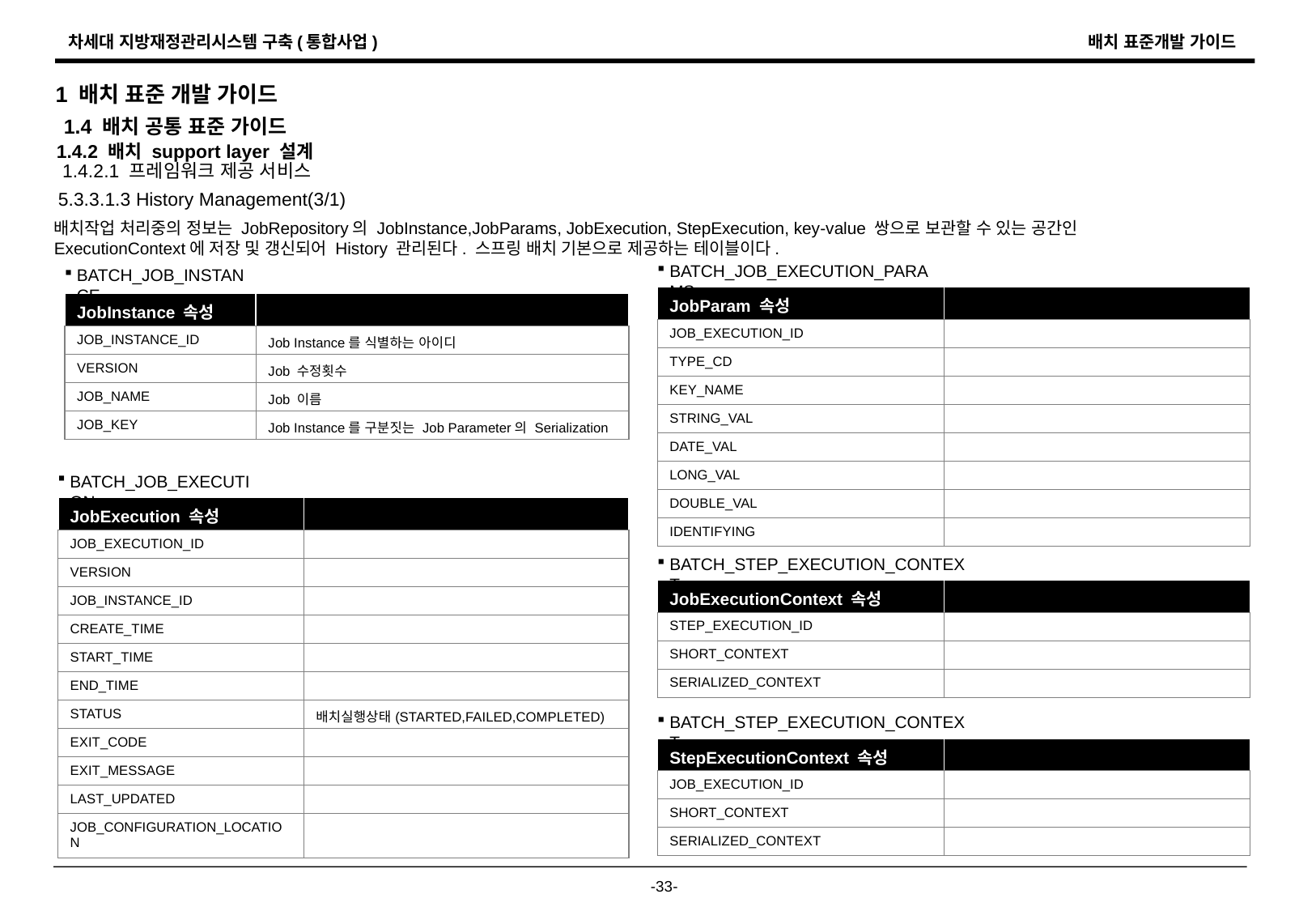

1 배치 표준 개발 가이드
1.4 배치 공통 표준 가이드
1.4.2 배치 support layer 설계
1.4.2.1 프레임워크 제공 서비스
5.3.3.1.3 History Management(3/1)
배치작업 처리중의 정보는 JobRepository의 JobInstance,JobParams, JobExecution, StepExecution, key-value 쌍으로 보관할 수 있는 공간인
ExecutionContext에 저장 및 갱신되어 History 관리된다. 스프링 배치 기본으로 제공하는 테이블이다.
BATCH_JOB_EXECUTION_PARAMS
BATCH_JOB_INSTANCE
| JobParam 속성 |  |
| --- | --- |
| JOB\_EXECUTION\_ID |  |
| TYPE\_CD |  |
| KEY\_NAME |  |
| STRING\_VAL |  |
| DATE\_VAL |  |
| LONG\_VAL |  |
| DOUBLE\_VAL |  |
| IDENTIFYING |  |
| JobInstance 속성 |  |
| --- | --- |
| JOB\_INSTANCE\_ID | Job Instance를 식별하는 아이디 |
| VERSION | Job 수정횟수 |
| JOB\_NAME | Job 이름 |
| JOB\_KEY | Job Instance를 구분짓는 Job Parameter의 Serialization |
BATCH_JOB_EXECUTION
| JobExecution 속성 |  |
| --- | --- |
| JOB\_EXECUTION\_ID |  |
| VERSION |  |
| JOB\_INSTANCE\_ID |  |
| CREATE\_TIME |  |
| START\_TIME |  |
| END\_TIME |  |
| STATUS | 배치실행상태(STARTED,FAILED,COMPLETED) |
| EXIT\_CODE |  |
| EXIT\_MESSAGE |  |
| LAST\_UPDATED |  |
| JOB\_CONFIGURATION\_LOCATION |  |
BATCH_STEP_EXECUTION_CONTEXT
| JobExecutionContext 속성 |  |
| --- | --- |
| STEP\_EXECUTION\_ID |  |
| SHORT\_CONTEXT |  |
| SERIALIZED\_CONTEXT |  |
BATCH_STEP_EXECUTION_CONTEXT
| StepExecutionContext 속성 |  |
| --- | --- |
| JOB\_EXECUTION\_ID |  |
| SHORT\_CONTEXT |  |
| SERIALIZED\_CONTEXT |  |